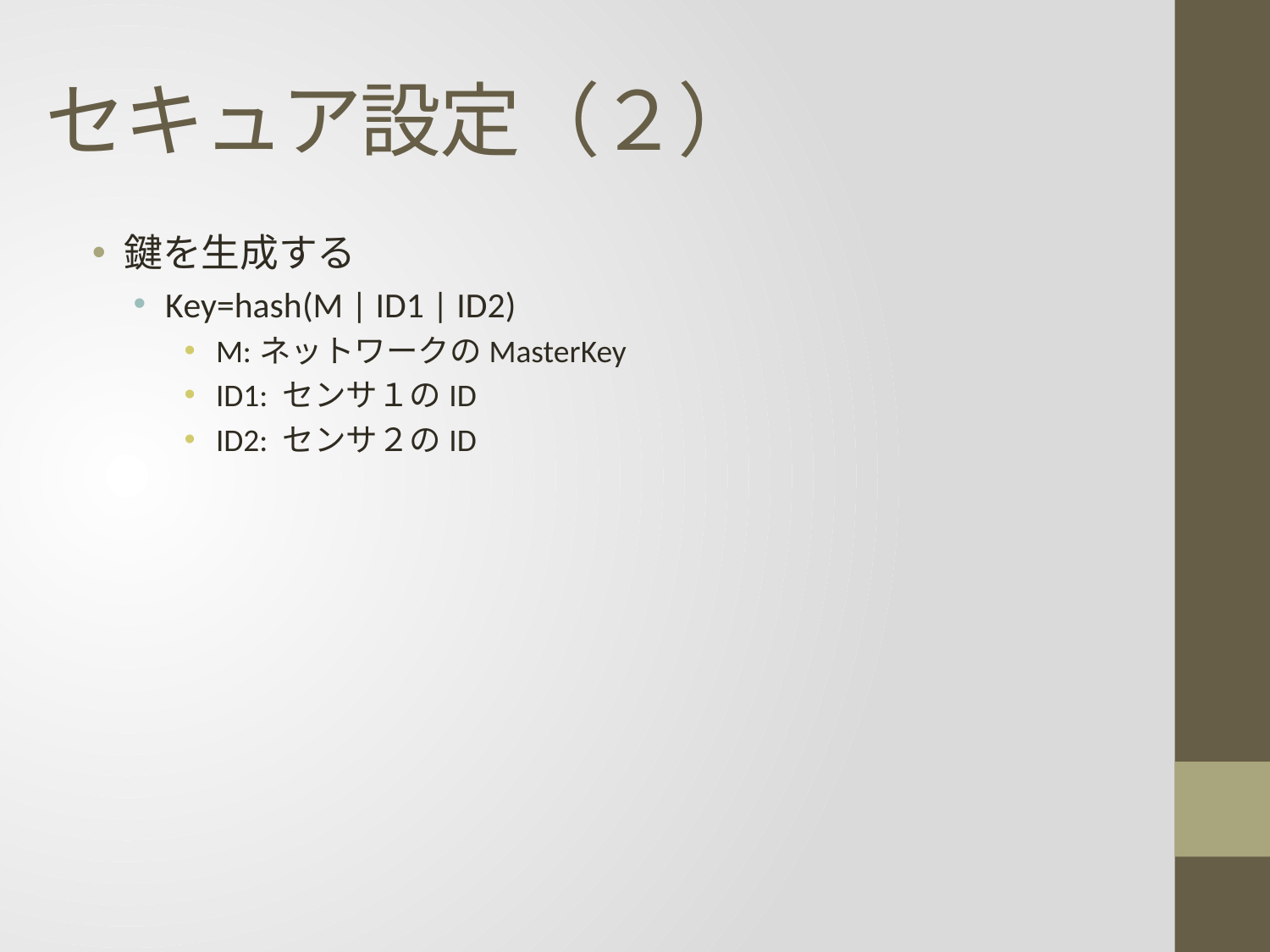

# セキュア設定（２）
鍵を生成する
Key=hash(M | ID1 | ID2)
M:ネットワークのMasterKey
ID1: センサ１のID
ID2: センサ２のID